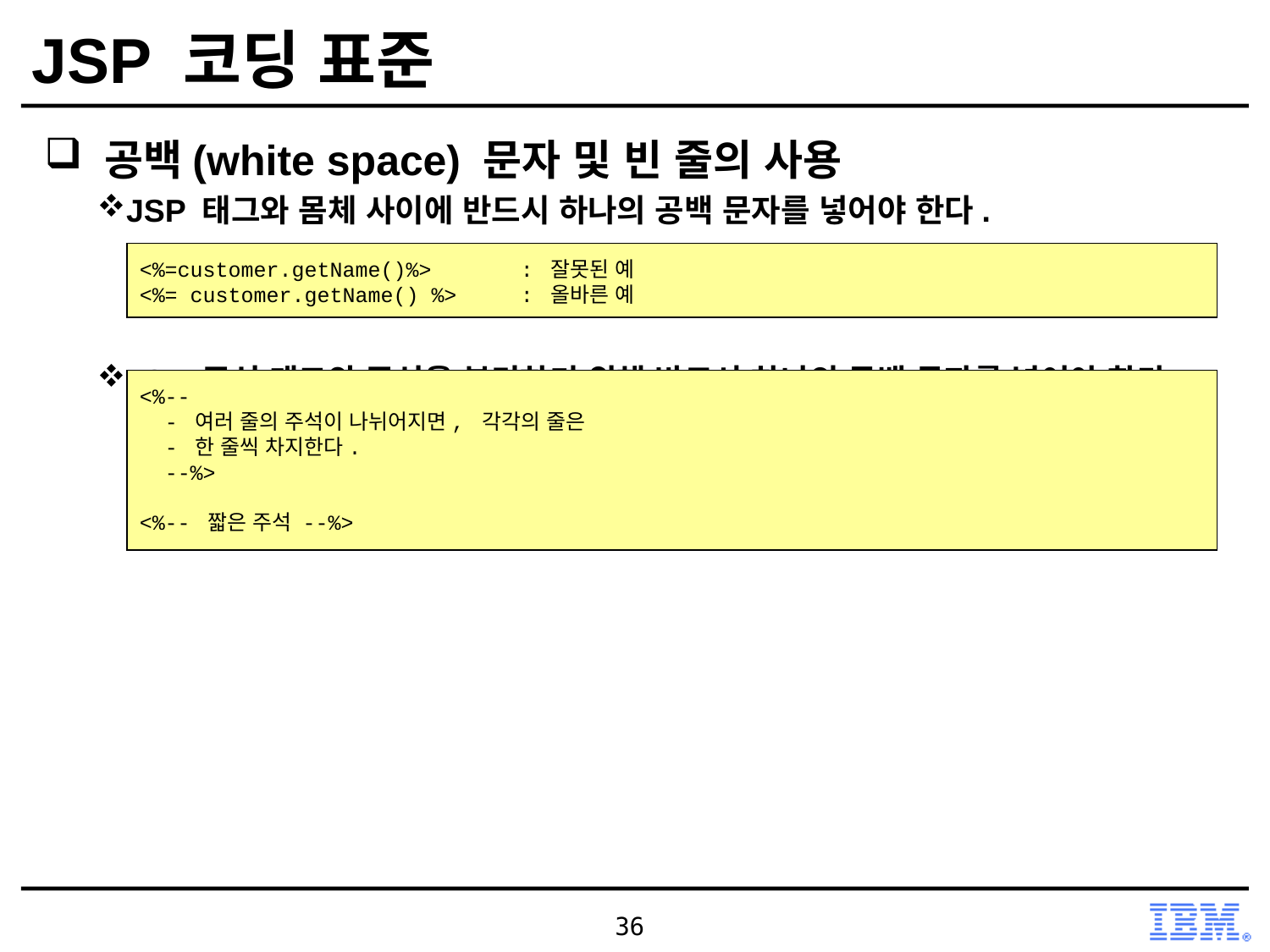

# JSP 코딩 표준
 공백(white space) 문자 및 빈 줄의 사용
JSP 태그와 몸체 사이에 반드시 하나의 공백 문자를 넣어야 한다.

JSP 주석 태그와 주석을 분리하기 위해 반드시 하나의 공백 문자를 넣어야 한다.

<%=customer.getName()%> 	: 잘못된 예
<%= customer.getName() %>	: 올바른 예
<%--
  - 여러 줄의 주석이 나뉘어지면, 각각의 줄은
  - 한 줄씩 차지한다.
  --%>

<%-- 짧은 주석 --%>

36